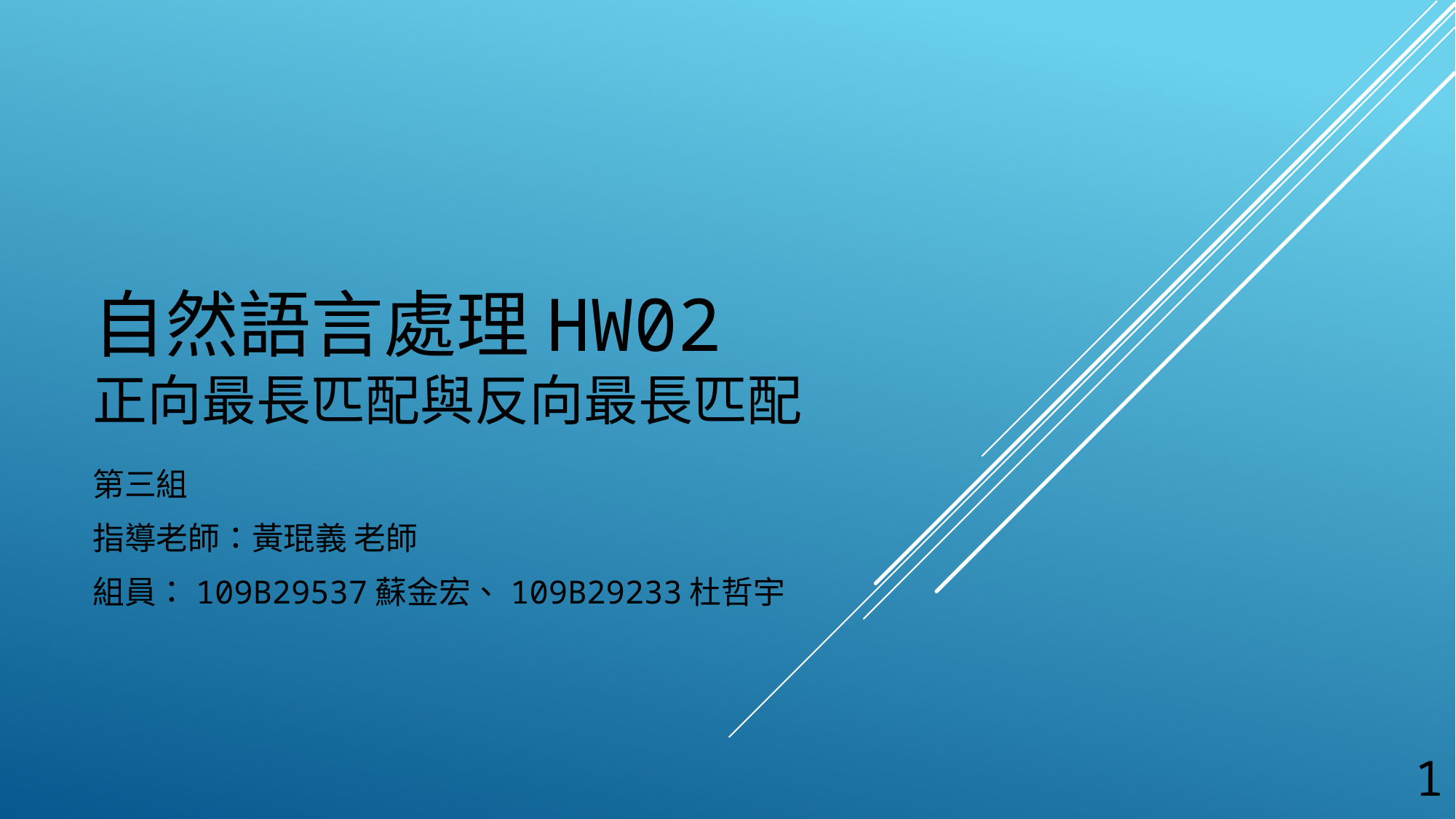

# 自然語言處理HW02 正向最長匹配與反向最長匹配
第三組
指導老師：黃琨義 老師
組員：109B29537蘇金宏、109B29233杜哲宇
1